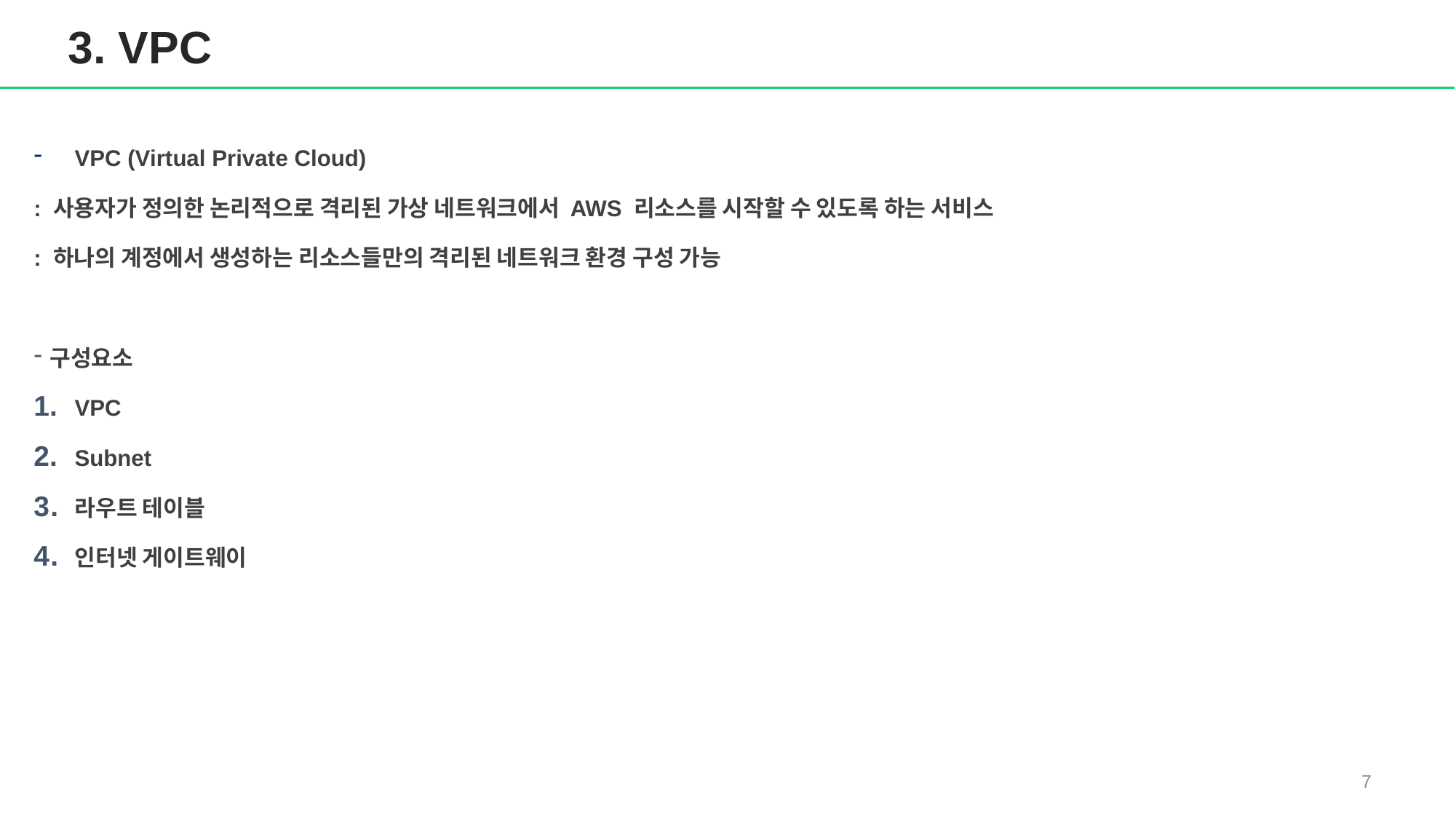

3. VPC
VPC (Virtual Private Cloud)
: 사용자가 정의한 논리적으로 격리된 가상 네트워크에서 AWS 리소스를 시작할 수 있도록 하는 서비스
: 하나의 계정에서 생성하는 리소스들만의 격리된 네트워크 환경 구성 가능

구성요소
VPC
Subnet
라우트 테이블
인터넷 게이트웨이

7